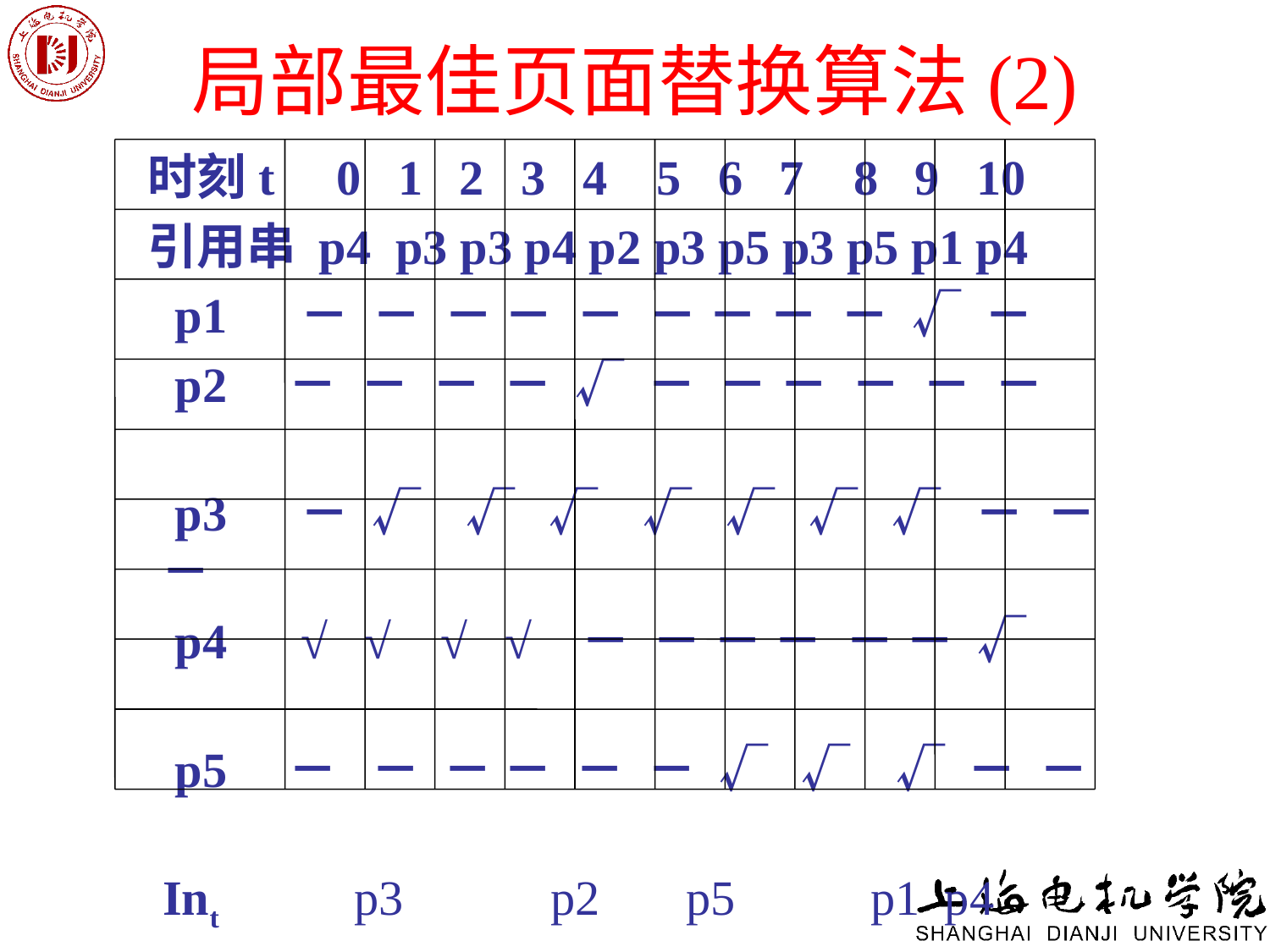

# 局部最佳页面替换算法(2)
  时刻t     0   1   2   3   4    5   6   7    8   9   10
  引用串 p4  p3 p3 p4 p2 p3 p5 p3 p5 p1 p4
     p1     －  －  － －  －  － － －  －  √  －
     p2    －  －  －  －  √  －  － －  －  －  －
     p3     －  √    √   √    √   √   √   √   －  －  －
     p4      √   √    √   √   －  － － －  － －  √
     p5    －   －  － －  －  －  √   √    √  －  －
    Int           p3            p2       p5           p1  p4
   OUTt                        p4       p2      p3  p5  p1
           局部最佳页面替换算法示例